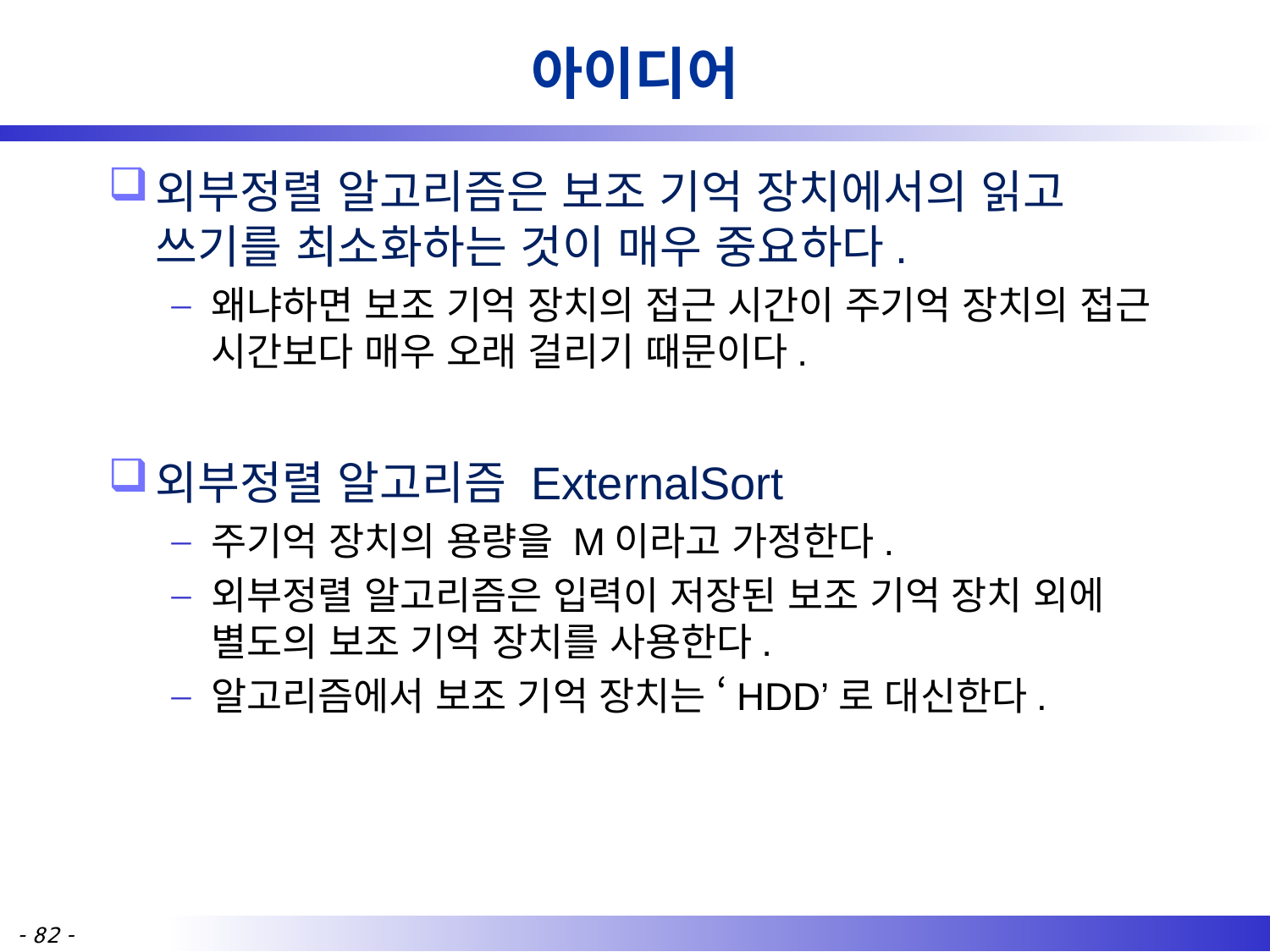

# 아이디어
외부정렬 알고리즘은 보조 기억 장치에서의 읽고 쓰기를 최소화하는 것이 매우 중요하다.
왜냐하면 보조 기억 장치의 접근 시간이 주기억 장치의 접근 시간보다 매우 오래 걸리기 때문이다.

외부정렬 알고리즘 ExternalSort
주기억 장치의 용량을 M이라고 가정한다.
외부정렬 알고리즘은 입력이 저장된 보조 기억 장치 외에 별도의 보조 기억 장치를 사용한다.
알고리즘에서 보조 기억 장치는 ‘HDD’로 대신한다.
- 82 -